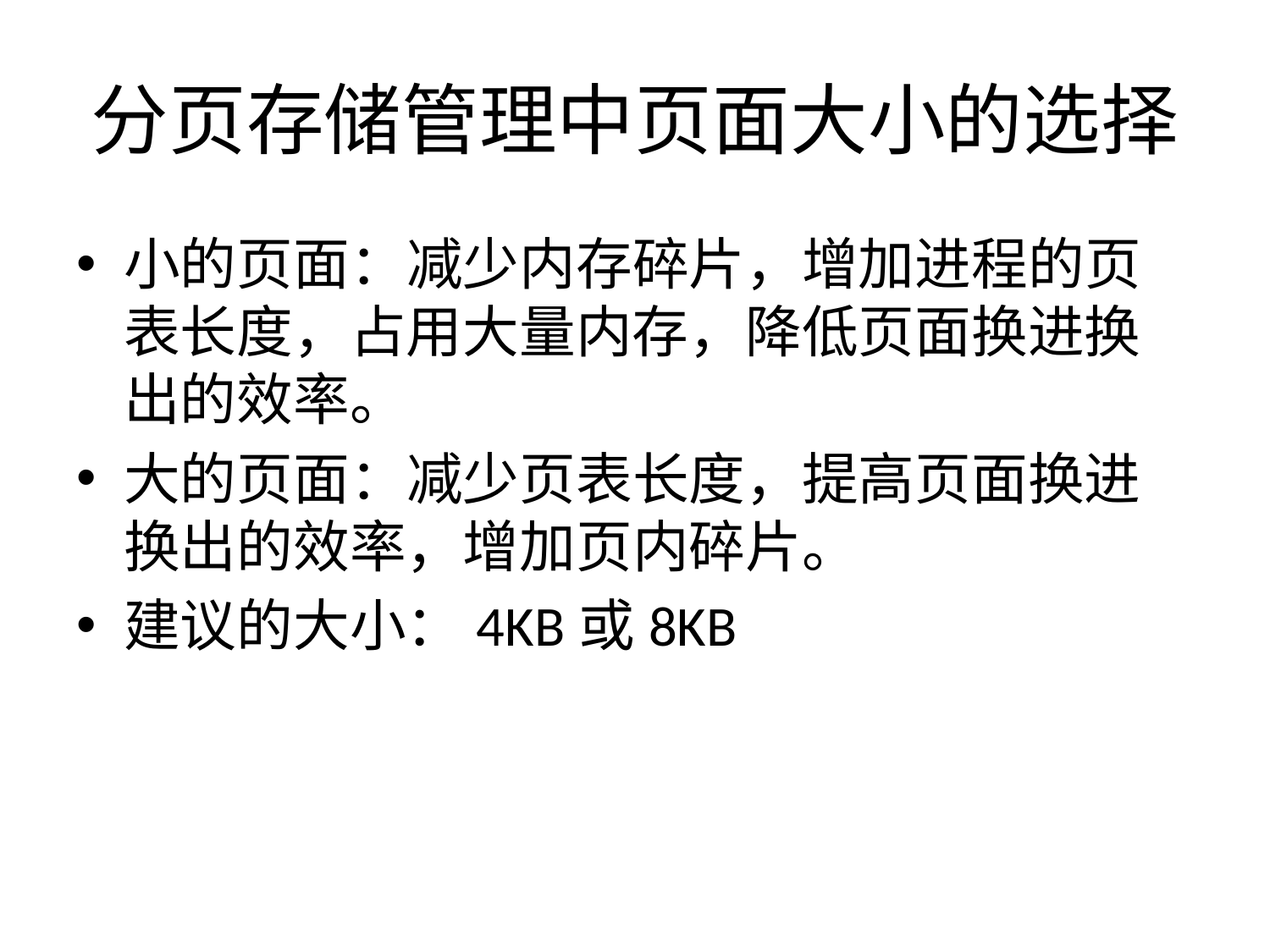

# 分页存储管理中页面大小的选择
小的页面：减少内存碎片，增加进程的页表长度，占用大量内存，降低页面换进换出的效率。
大的页面：减少页表长度，提高页面换进换出的效率，增加页内碎片。
建议的大小：4KB或8KB